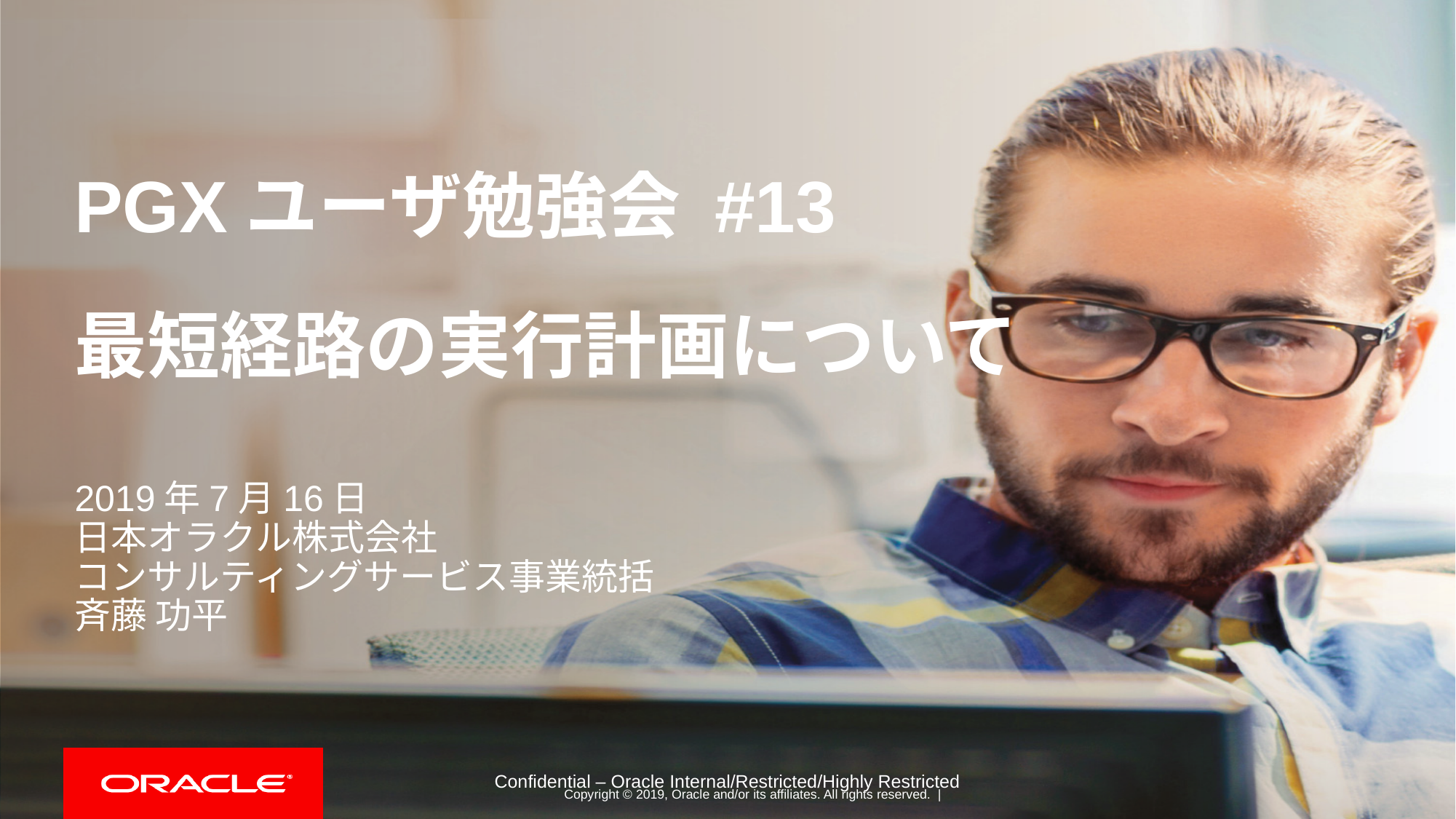

# PGXユーザ勉強会 #13 最短経路の実行計画について

2019年7月16日
日本オラクル株式会社
コンサルティングサービス事業統括
斉藤 功平

Confidential – Oracle Internal/Restricted/Highly Restricted